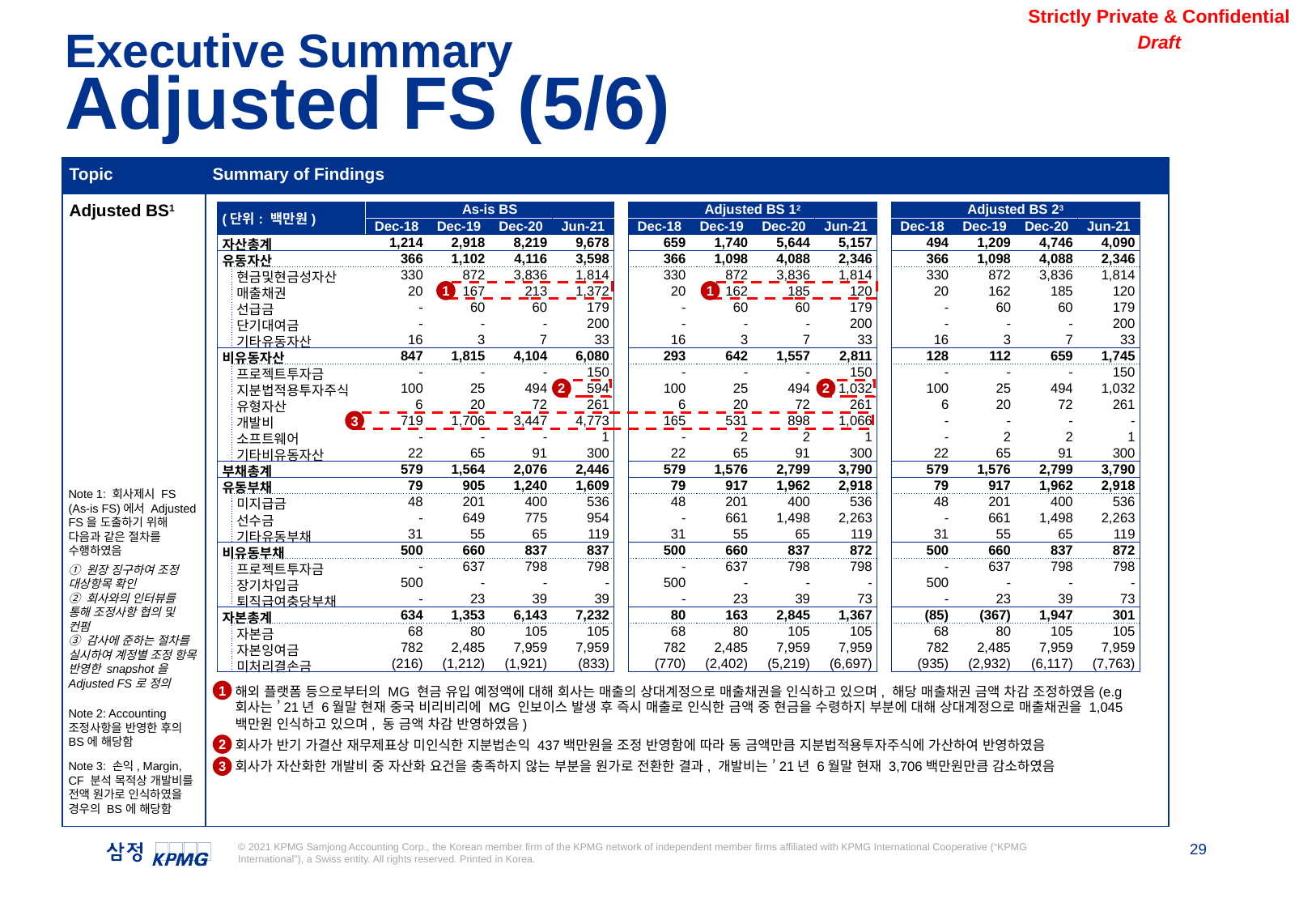

Executive Summary
Adjusted FS (5/6)
| Topic | Summary of Findings |
| --- | --- |
| Adjusted BS1 |  |
| (단위: 백만원) |  | As-is BS |  |  |  |  | Adjusted BS 12 |  |  |  |  | Adjusted BS 23 |  |  |  |
| --- | --- | --- | --- | --- | --- | --- | --- | --- | --- | --- | --- | --- | --- | --- | --- |
|  |  | Dec-18 | Dec-19 | Dec-20 | Jun-21 |  | Dec-18 | Dec-19 | Dec-20 | Jun-21 |  | Dec-18 | Dec-19 | Dec-20 | Jun-21 |
| 자산총계 |  | 1,214 | 2,918 | 8,219 | 9,678 |  | 659 | 1,740 | 5,644 | 5,157 |  | 494 | 1,209 | 4,746 | 4,090 |
| 유동자산 |  | 366 | 1,102 | 4,116 | 3,598 |  | 366 | 1,098 | 4,088 | 2,346 |  | 366 | 1,098 | 4,088 | 2,346 |
|  | 현금및현금성자산 | 330 | 872 | 3,836 | 1,814 |  | 330 | 872 | 3,836 | 1,814 |  | 330 | 872 | 3,836 | 1,814 |
|  | 매출채권 | 20 | 167 | 213 | 1,372 |  | 20 | 162 | 185 | 120 |  | 20 | 162 | 185 | 120 |
|  | 선급금 | - | 60 | 60 | 179 |  | - | 60 | 60 | 179 |  | - | 60 | 60 | 179 |
|  | 단기대여금 | - | - | - | 200 |  | - | - | - | 200 |  | - | - | - | 200 |
|  | 기타유동자산 | 16 | 3 | 7 | 33 |  | 16 | 3 | 7 | 33 |  | 16 | 3 | 7 | 33 |
| 비유동자산 |  | 847 | 1,815 | 4,104 | 6,080 |  | 293 | 642 | 1,557 | 2,811 |  | 128 | 112 | 659 | 1,745 |
|  | 프로젝트투자금 | - | - | - | 150 |  | - | - | - | 150 |  | - | - | - | 150 |
|  | 지분법적용투자주식 | 100 | 25 | 494 | 594 |  | 100 | 25 | 494 | 1,032 |  | 100 | 25 | 494 | 1,032 |
|  | 유형자산 | 6 | 20 | 72 | 261 |  | 6 | 20 | 72 | 261 |  | 6 | 20 | 72 | 261 |
|  | 개발비 | 719 | 1,706 | 3,447 | 4,773 |  | 165 | 531 | 898 | 1,066 |  | - | - | - | - |
|  | 소프트웨어 | - | - | - | 1 |  | - | 2 | 2 | 1 |  | - | 2 | 2 | 1 |
|  | 기타비유동자산 | 22 | 65 | 91 | 300 |  | 22 | 65 | 91 | 300 |  | 22 | 65 | 91 | 300 |
| 부채총계 |  | 579 | 1,564 | 2,076 | 2,446 |  | 579 | 1,576 | 2,799 | 3,790 |  | 579 | 1,576 | 2,799 | 3,790 |
| 유동부채 |  | 79 | 905 | 1,240 | 1,609 |  | 79 | 917 | 1,962 | 2,918 |  | 79 | 917 | 1,962 | 2,918 |
|  | 미지급금 | 48 | 201 | 400 | 536 |  | 48 | 201 | 400 | 536 |  | 48 | 201 | 400 | 536 |
|  | 선수금 | - | 649 | 775 | 954 |  | - | 661 | 1,498 | 2,263 |  | - | 661 | 1,498 | 2,263 |
|  | 기타유동부채 | 31 | 55 | 65 | 119 |  | 31 | 55 | 65 | 119 |  | 31 | 55 | 65 | 119 |
| 비유동부채 |  | 500 | 660 | 837 | 837 |  | 500 | 660 | 837 | 872 |  | 500 | 660 | 837 | 872 |
|  | 프로젝트투자금 | - | 637 | 798 | 798 |  | - | 637 | 798 | 798 |  | - | 637 | 798 | 798 |
|  | 장기차입금 | 500 | - | - | - |  | 500 | - | - | - |  | 500 | - | - | - |
|  | 퇴직급여충당부채 | - | 23 | 39 | 39 |  | - | 23 | 39 | 73 |  | - | 23 | 39 | 73 |
| 자본총계 |  | 634 | 1,353 | 6,143 | 7,232 |  | 80 | 163 | 2,845 | 1,367 |  | (85) | (367) | 1,947 | 301 |
|  | 자본금 | 68 | 80 | 105 | 105 |  | 68 | 80 | 105 | 105 |  | 68 | 80 | 105 | 105 |
|  | 자본잉여금 | 782 | 2,485 | 7,959 | 7,959 |  | 782 | 2,485 | 7,959 | 7,959 |  | 782 | 2,485 | 7,959 | 7,959 |
|  | 미처리결손금 | (216) | (1,212) | (1,921) | (833) |  | (770) | (2,402) | (5,219) | (6,697) |  | (935) | (2,932) | (6,117) | (7,763) |
1
1

2
2

3

Note 1: 회사제시 FS (As-is FS)에서 Adjusted FS을 도출하기 위해 다음과 같은 절차를 수행하였음
① 원장 징구하여 조정 대상항목 확인
② 회사와의 인터뷰를 통해 조정사항 협의 및 컨펌
③ 감사에 준하는 절차를 실시하여 계정별 조정 항목 반영한 snapshot을 Adjusted FS로 정의
1
해외 플랫폼 등으로부터의 MG 현금 유입 예정액에 대해 회사는 매출의 상대계정으로 매출채권을 인식하고 있으며, 해당 매출채권 금액 차감 조정하였음(e.g 회사는 ’21년 6월말 현재 중국 비리비리에 MG 인보이스 발생 후 즉시 매출로 인식한 금액 중 현금을 수령하지 부분에 대해 상대계정으로 매출채권을 1,045백만원 인식하고 있으며, 동 금액 차감 반영하였음)
회사가 반기 가결산 재무제표상 미인식한 지분법손익 437백만원을 조정 반영함에 따라 동 금액만큼 지분법적용투자주식에 가산하여 반영하였음
회사가 자산화한 개발비 중 자산화 요건을 충족하지 않는 부분을 원가로 전환한 결과, 개발비는 ’21년 6월말 현재 3,706백만원만큼 감소하였음
Note 2: Accounting 조정사항을 반영한 후의 BS에 해당함
Note 3: 손익, Margin, CF 분석 목적상 개발비를 전액 원가로 인식하였을 경우의 BS에 해당함
2
3